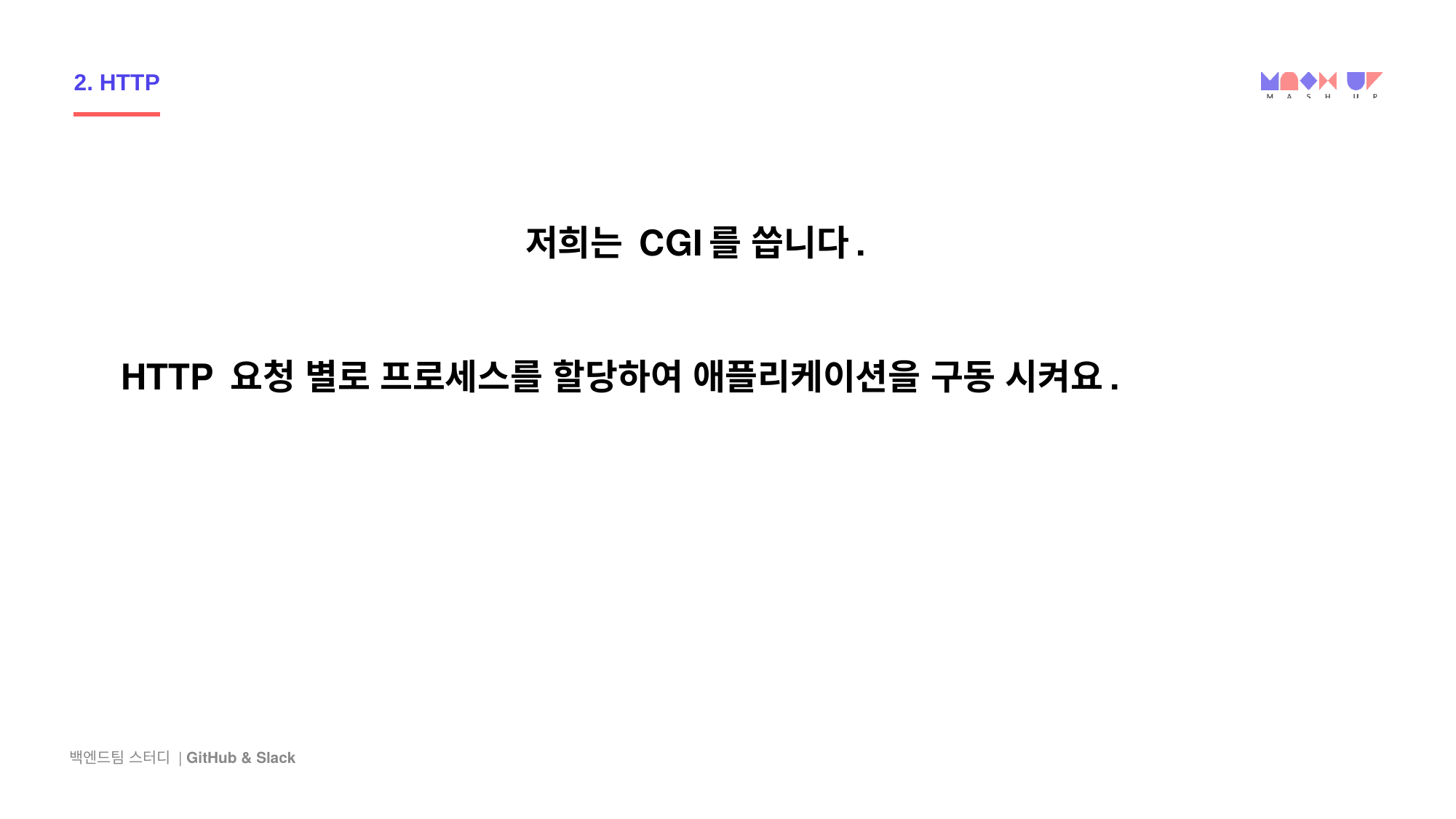

# 2. HTTP
저희는 CGI를 씁니다.
HTTP 요청 별로 프로세스를 할당하여 애플리케이션을 구동 시켜요.
25